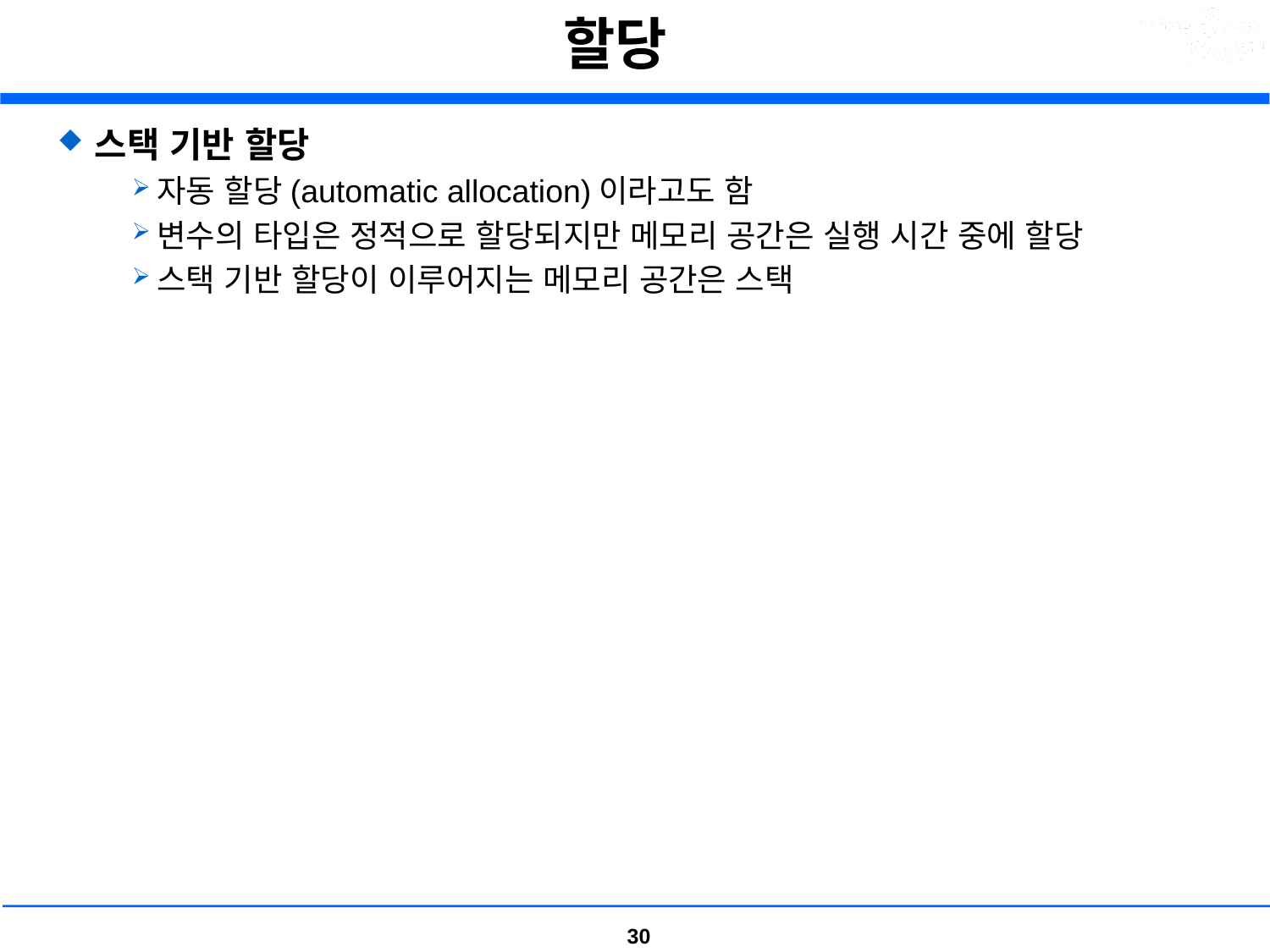

# 할당
스택 기반 할당
자동 할당(automatic allocation)이라고도 함
변수의 타입은 정적으로 할당되지만 메모리 공간은 실행 시간 중에 할당
스택 기반 할당이 이루어지는 메모리 공간은 스택